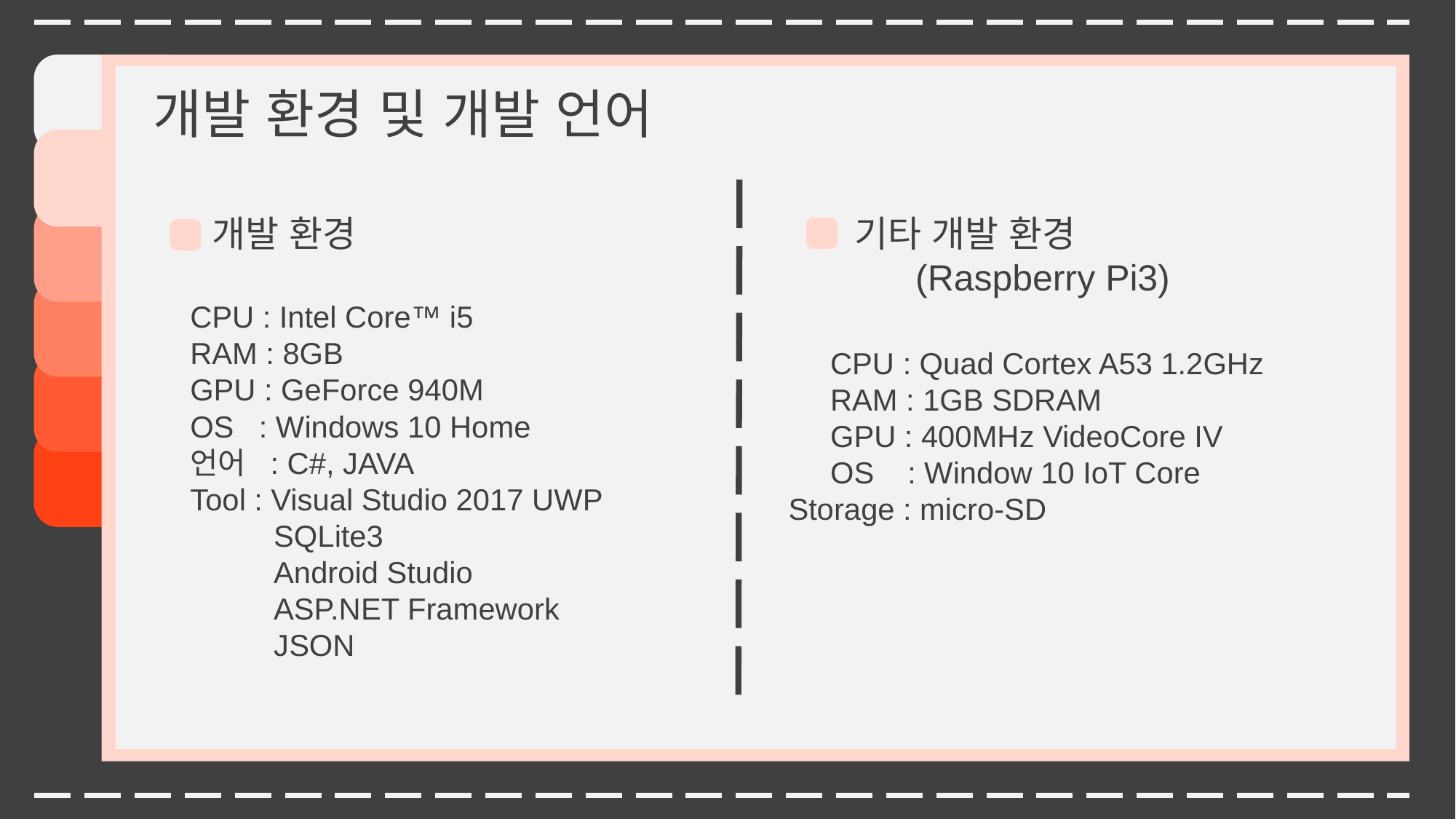

개발 환경 및 개발 언어

개발 환경
기타 개발 환경
      (Raspberry Pi3)

CPU : Intel Core™ i5
RAM : 8GB
GPU : GeForce 940M
OS   : Windows 10 Home
언어  : C#, JAVA
Tool : Visual Studio 2017 UWP
          SQLite3
          Android Studio
          ASP.NET Framework
          JSON
     CPU : Quad Cortex A53 1.2GHz
     RAM : 1GB SDRAM
     GPU : 400MHz VideoCore IV
     OS    : Window 10 IoT Core
Storage : micro-SD